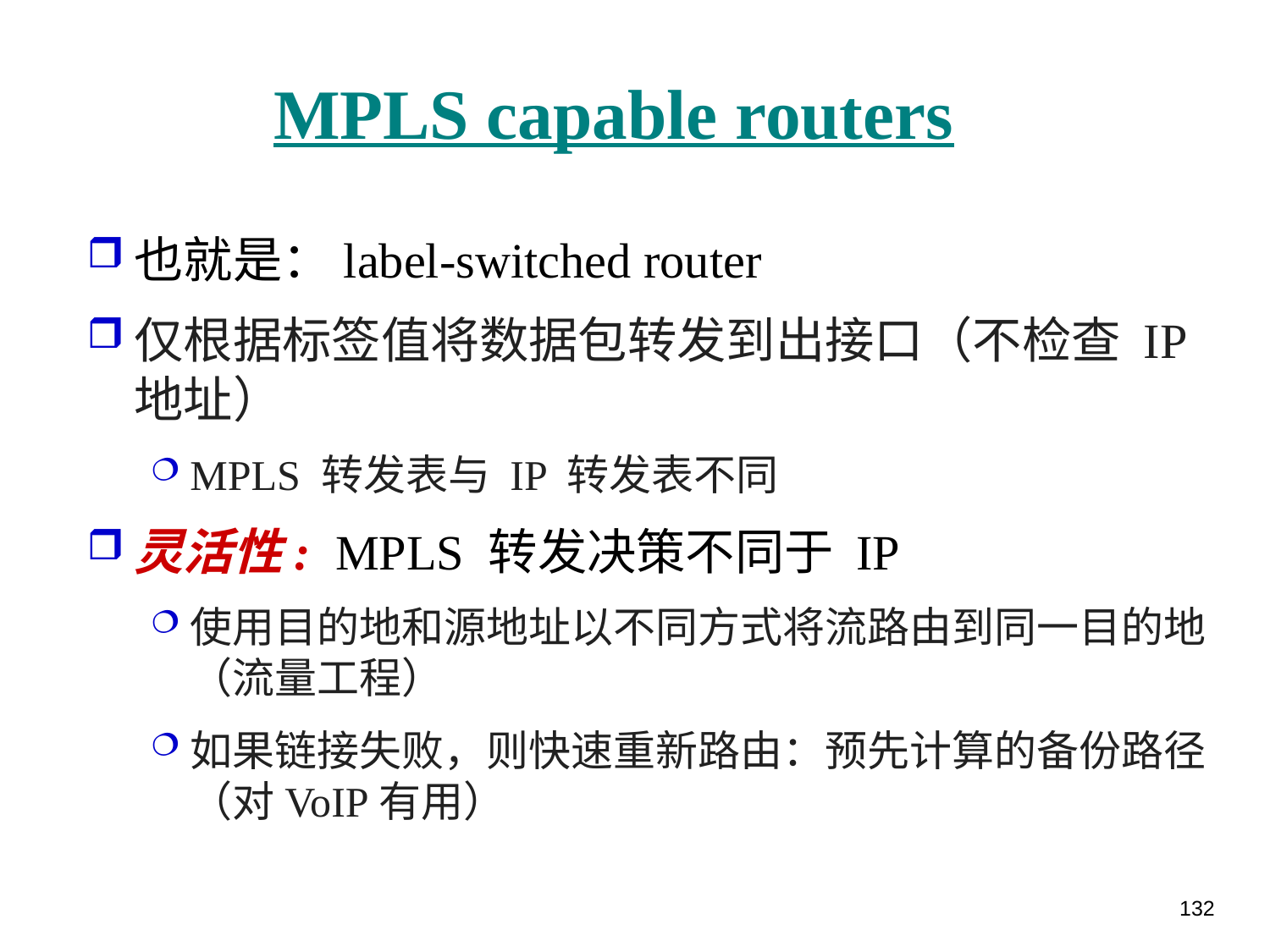

# MPLS capable routers
也就是：label-switched router
仅根据标签值将数据包转发到出接口（不检查 IP地址）
MPLS 转发表与 IP 转发表不同
灵活性:  MPLS 转发决策不同于 IP
使用目的地和源地址以不同方式将流路由到同一目的地（流量工程）
如果链接失败，则快速重新路由：预先计算的备份路径（对VoIP有用）
132